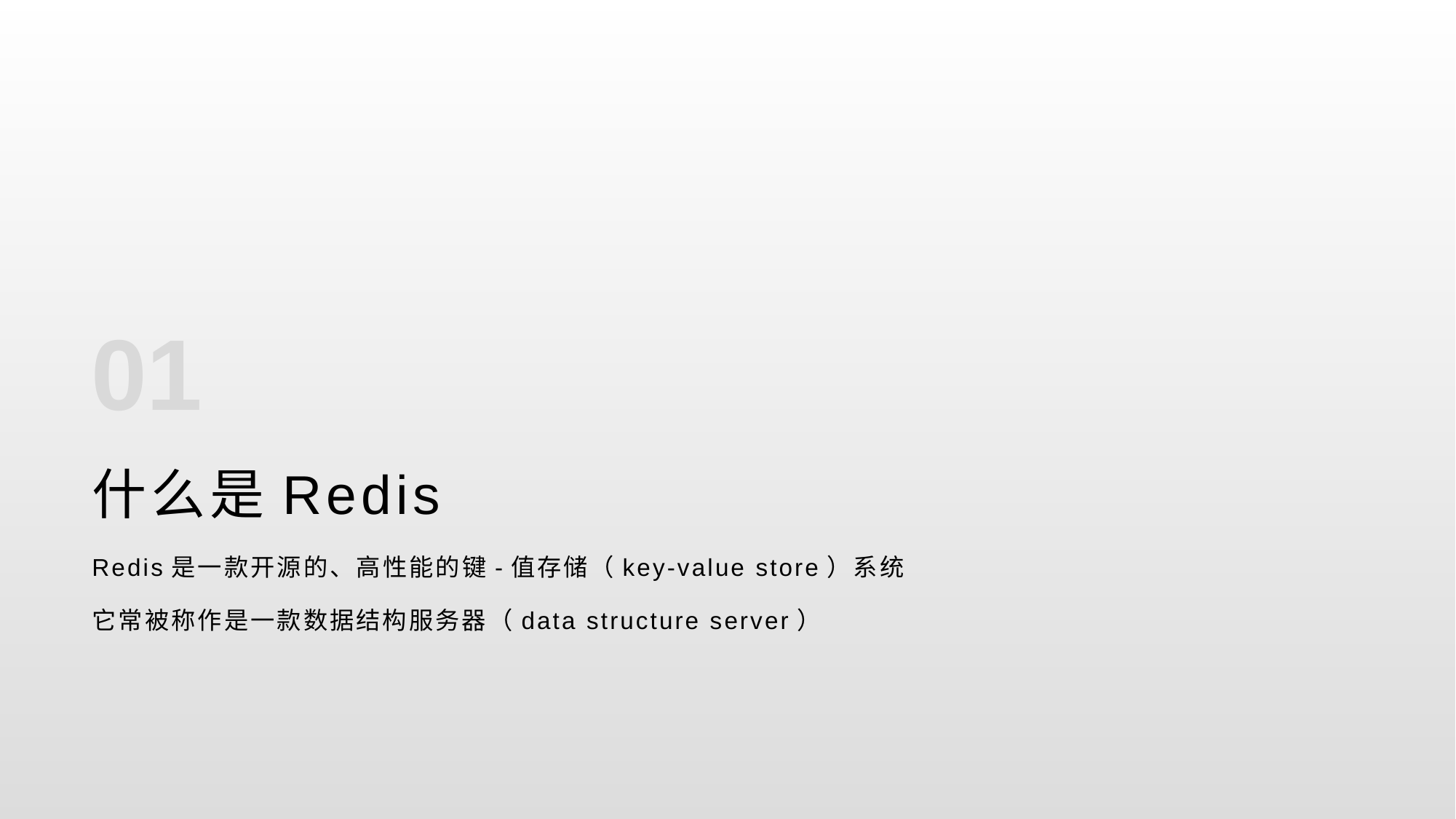

01
# 什么是Redis
Redis是一款开源的、高性能的键-值存储（key-value store）系统
它常被称作是一款数据结构服务器（data structure server）